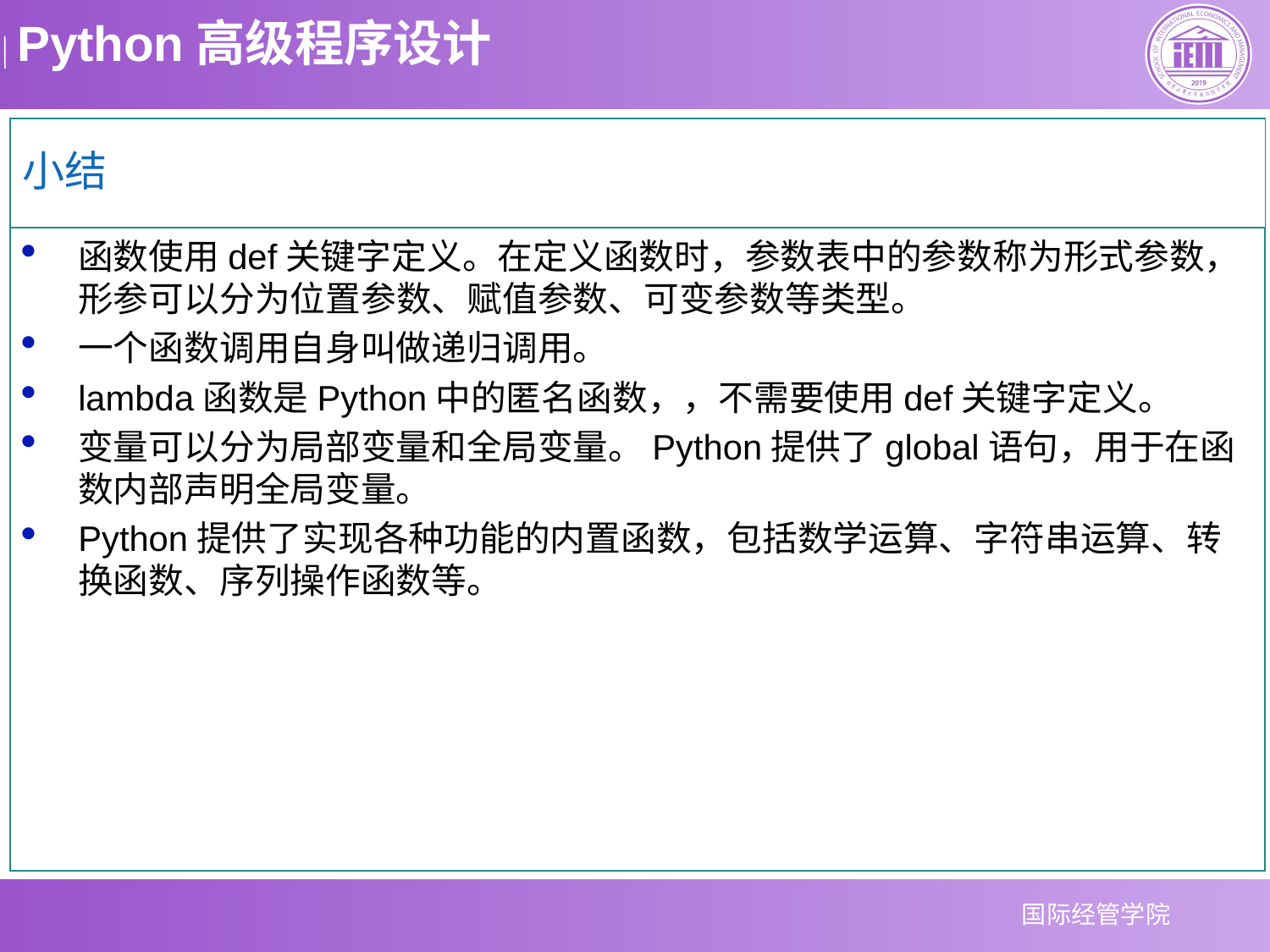

小结
函数使用def关键字定义。在定义函数时，参数表中的参数称为形式参数，形参可以分为位置参数、赋值参数、可变参数等类型。
一个函数调用自身叫做递归调用。
lambda函数是Python中的匿名函数，，不需要使用def关键字定义。
变量可以分为局部变量和全局变量。Python提供了global语句，用于在函数内部声明全局变量。
Python提供了实现各种功能的内置函数，包括数学运算、字符串运算、转换函数、序列操作函数等。